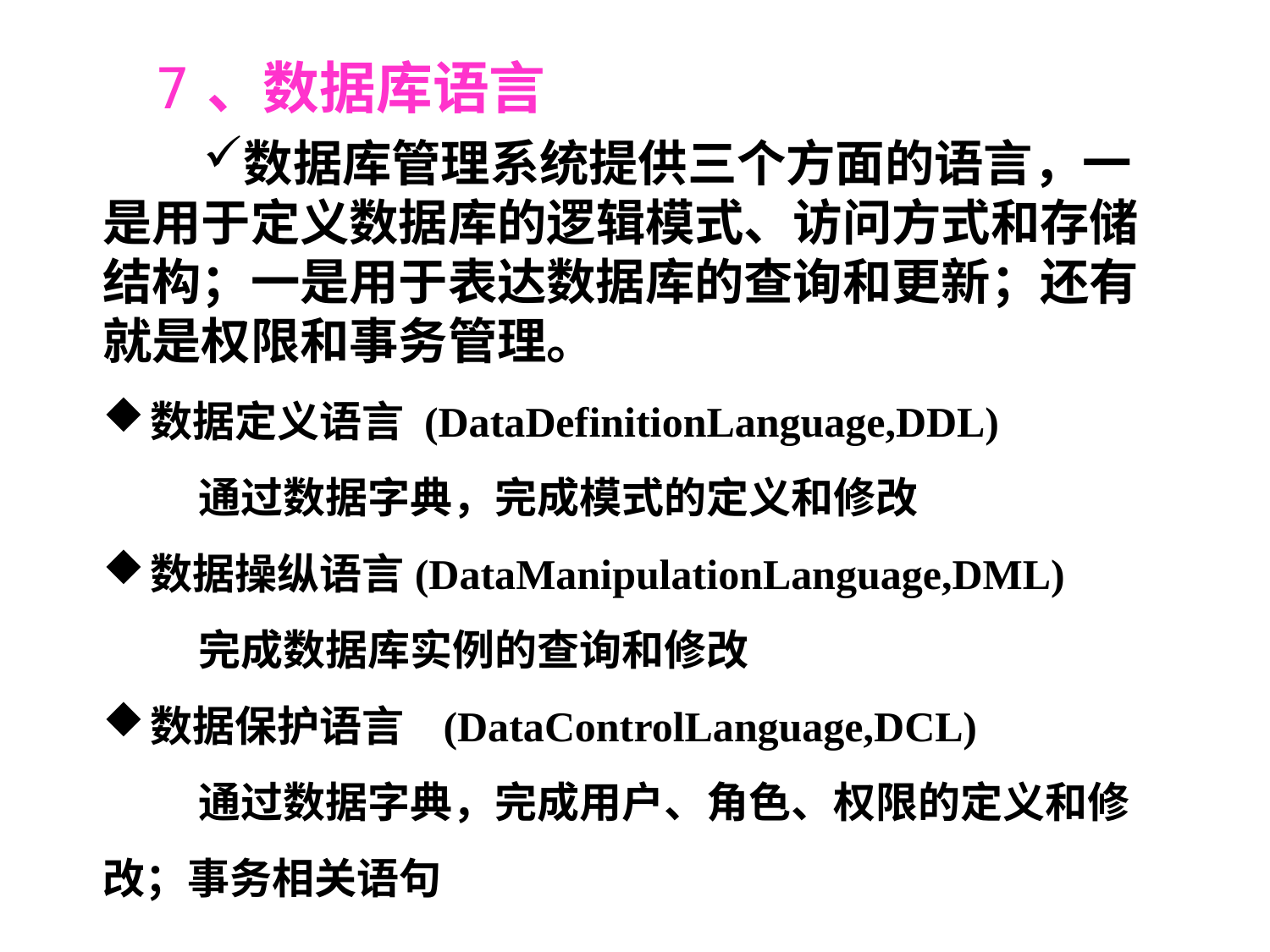

7、数据库语言
数据库管理系统提供三个方面的语言，一是用于定义数据库的逻辑模式、访问方式和存储结构；一是用于表达数据库的查询和更新；还有就是权限和事务管理。
数据定义语言 (DataDefinitionLanguage,DDL)
         通过数据字典，完成模式的定义和修改
数据操纵语言(DataManipulationLanguage,DML)
         完成数据库实例的查询和修改
数据保护语言   (DataControlLanguage,DCL)
         通过数据字典，完成用户、角色、权限的定义和修改；事务相关语句